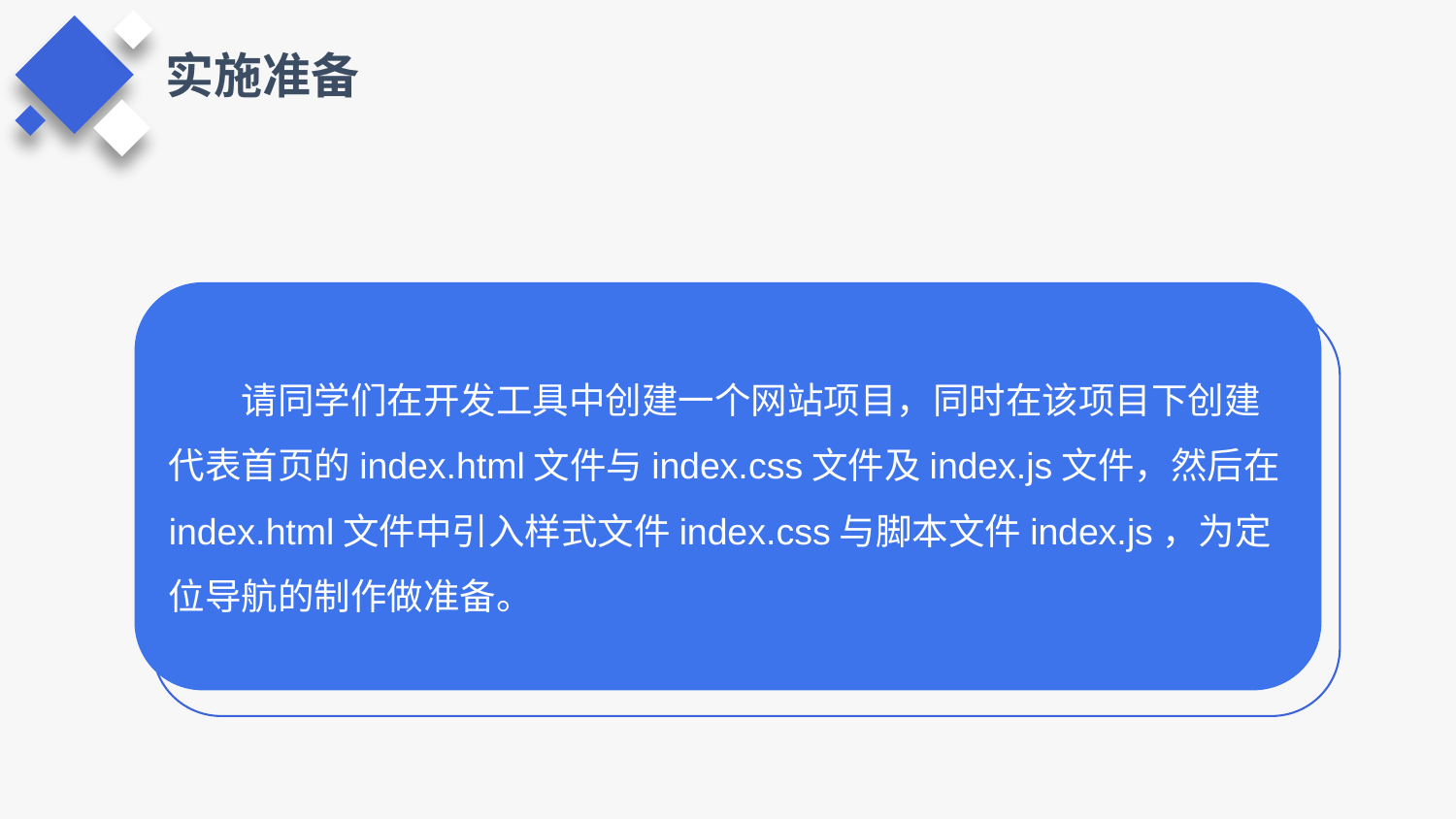

实施准备

请同学们在开发工具中创建一个网站项目，同时在该项目下创建代表首页的index.html文件与index.css文件及index.js文件，然后在index.html文件中引入样式文件index.css与脚本文件index.js，为定位导航的制作做准备。